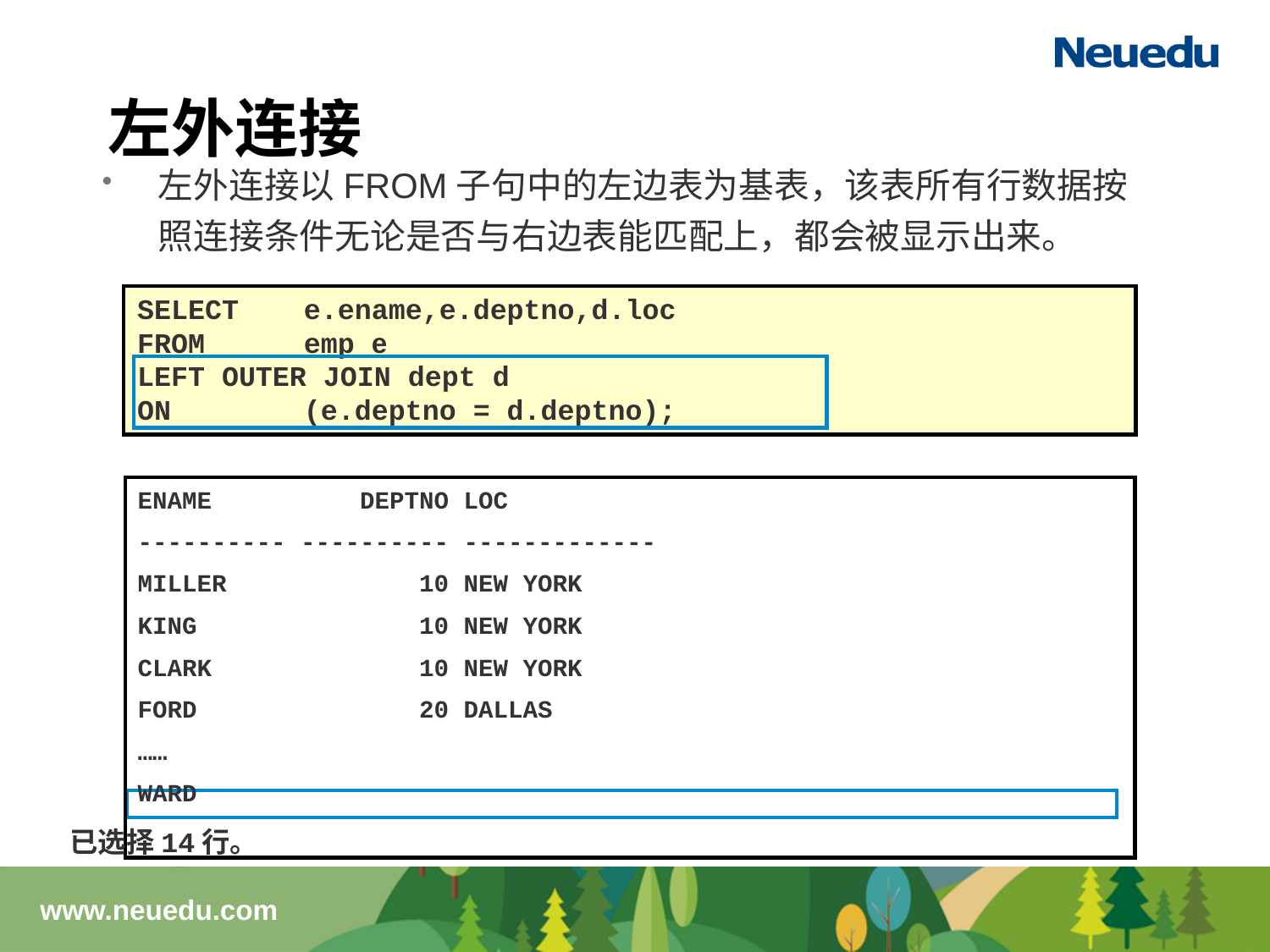

# 左外连接
左外连接以FROM子句中的左边表为基表，该表所有行数据按照连接条件无论是否与右边表能匹配上，都会被显示出来。

SELECT 	e.ename,e.deptno,d.loc
FROM   	emp e
LEFT OUTER JOIN dept d
ON     	(e.deptno = d.deptno);

ENAME          DEPTNO LOC
---------- ---------- -------------
MILLER             10 NEW YORK
KING               10 NEW YORK
CLARK              10 NEW YORK
FORD               20 DALLAS
……
WARD

已选择14行。